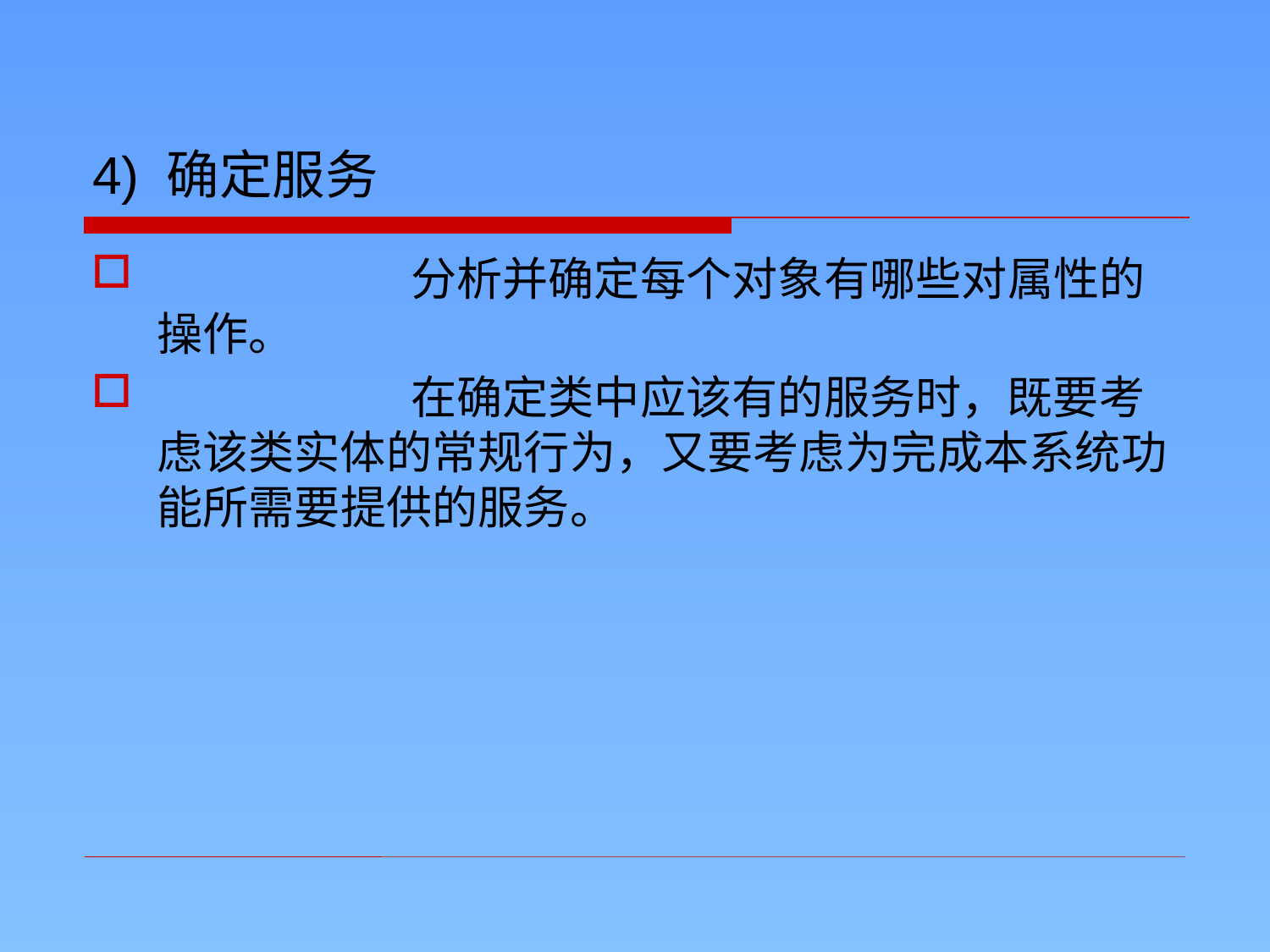

4) 确定服务
		分析并确定每个对象有哪些对属性的操作。
		在确定类中应该有的服务时，既要考虑该类实体的常规行为，又要考虑为完成本系统功能所需要提供的服务。